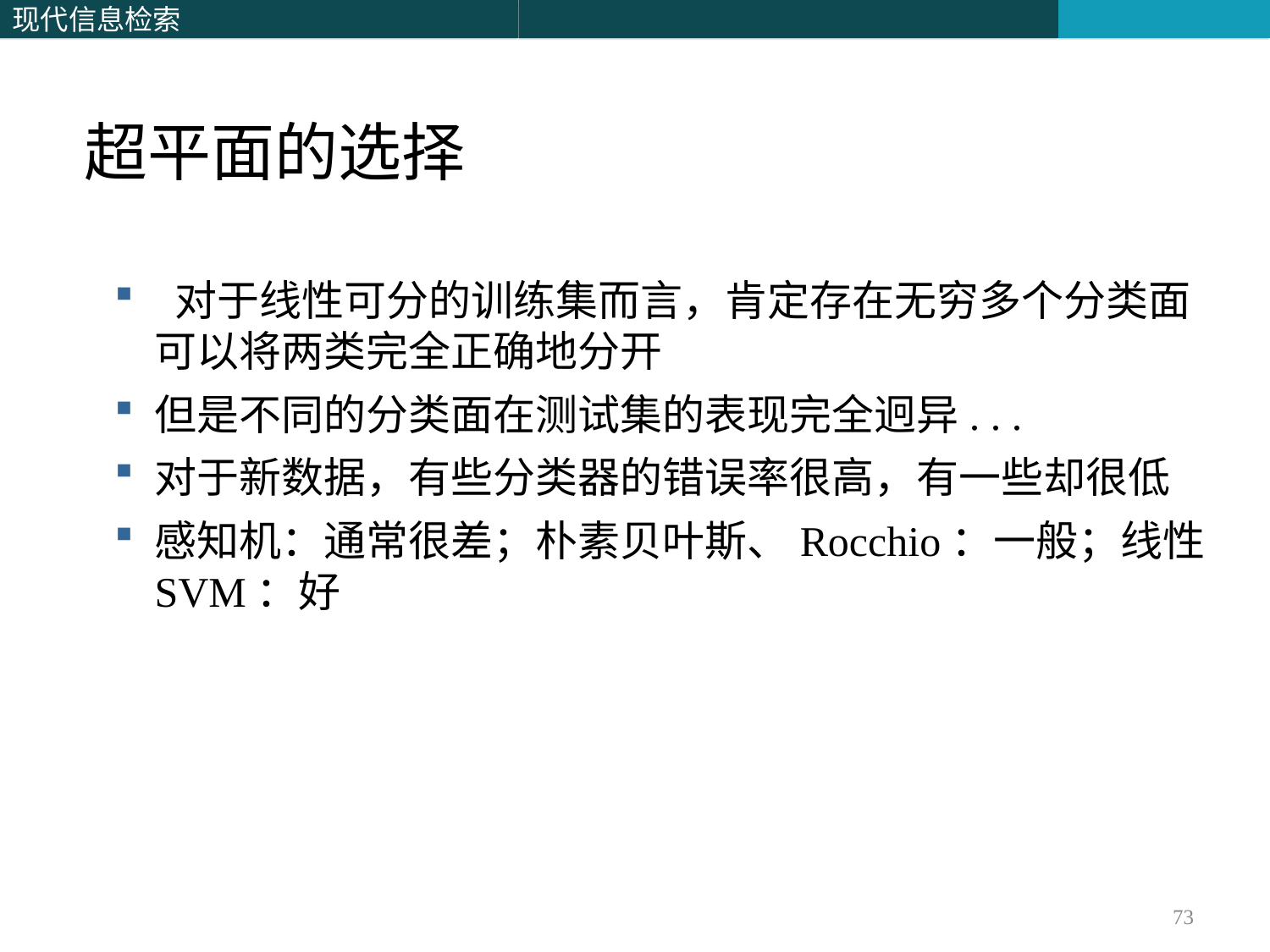

超平面的选择

 对于线性可分的训练集而言，肯定存在无穷多个分类面可以将两类完全正确地分开
但是不同的分类面在测试集的表现完全迥异. . .
对于新数据，有些分类器的错误率很高，有一些却很低
感知机：通常很差；朴素贝叶斯、Rocchio：一般；线性SVM：好
73